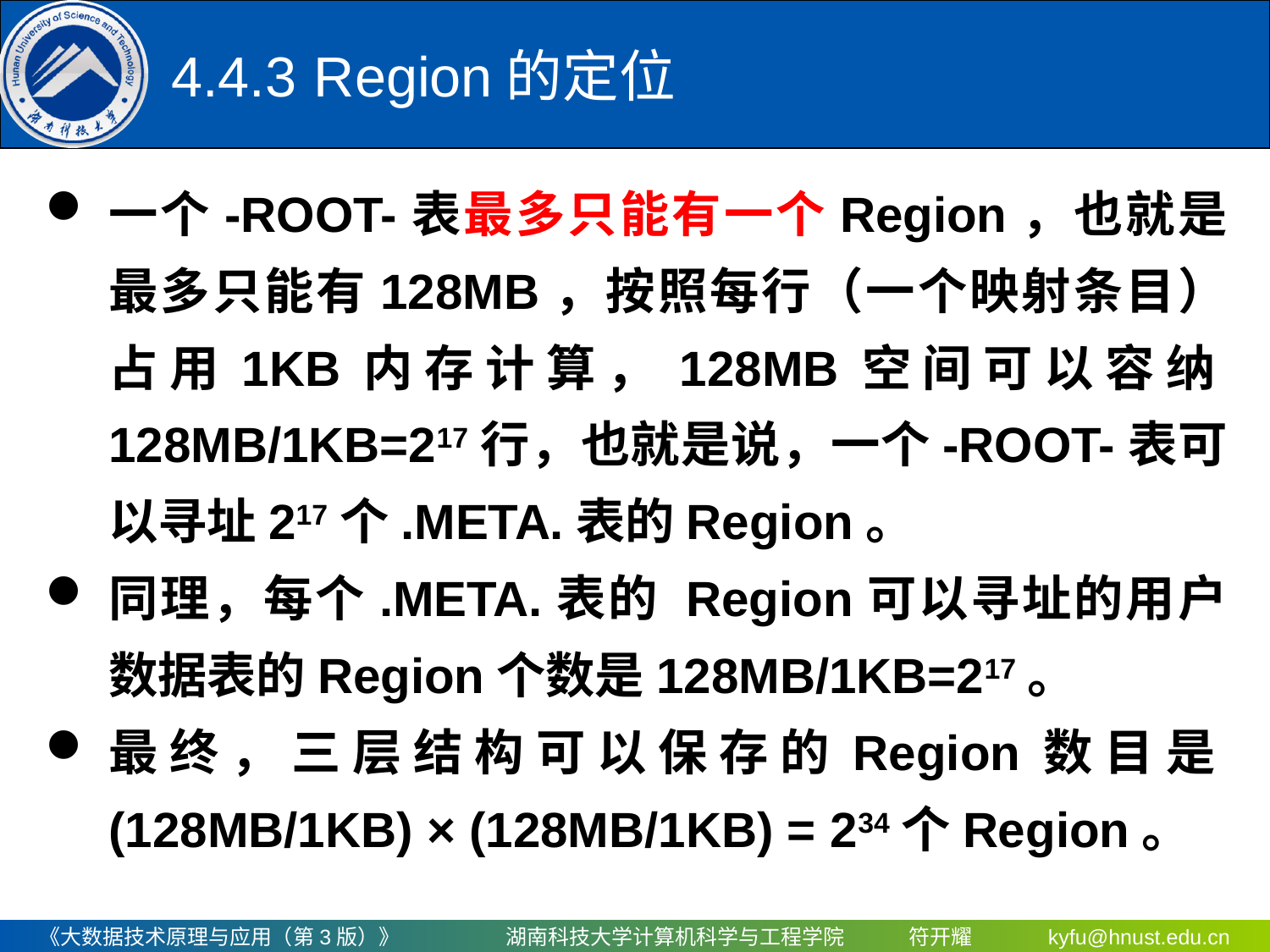

4.4.3	 Region的定位
一个-ROOT-表最多只能有一个Region，也就是最多只能有128MB，按照每行（一个映射条目）占用1KB内存计算，128MB空间可以容纳128MB/1KB=217行，也就是说，一个-ROOT-表可以寻址217个.META.表的Region。
同理，每个.META.表的 Region可以寻址的用户数据表的Region个数是128MB/1KB=217。
最终，三层结构可以保存的Region数目是(128MB/1KB) × (128MB/1KB) = 234个Region。